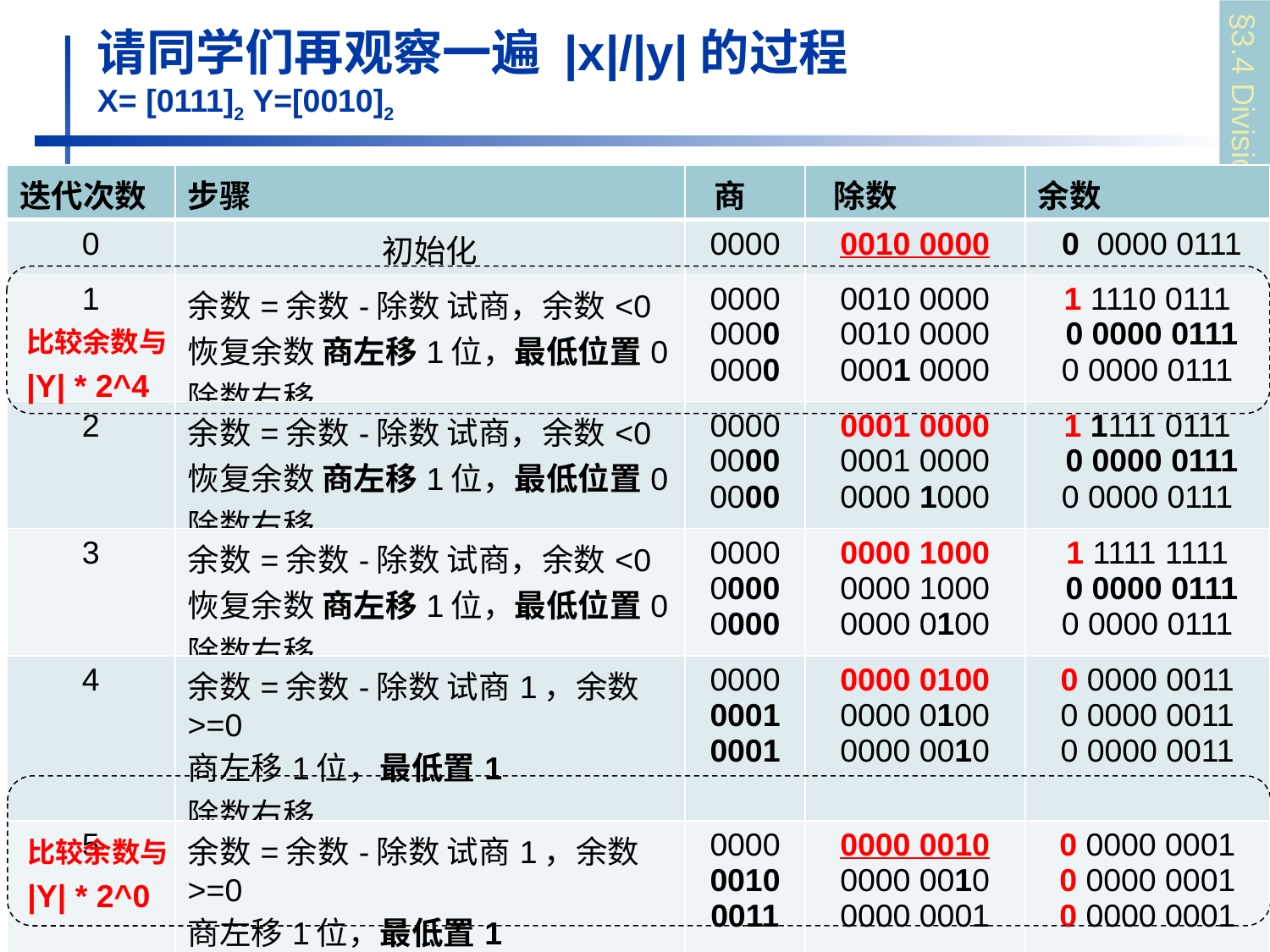

# 请同学们再观察一遍 |x|/|y|的过程 X= [0111]2 Y=[0010]2
§3.4 Division
| 迭代次数 | 步骤 | 商 | 除数 | 余数 |
| --- | --- | --- | --- | --- |
| 0 | 初始化 | 0000 | 0010 0000 | 0 0000 0111 |
| 1 | 余数=余数-除数 试商，余数<0 恢复余数 商左移1位，最低位置0 除数右移 | 0000 0000 0000 | 0010 0000 0010 0000 0001 0000 | 1 1110 0111 0 0000 0111 0 0000 0111 |
| 2 | 余数=余数-除数 试商，余数<0 恢复余数 商左移1位，最低位置0 除数右移 | 0000 0000 0000 | 0001 0000 0001 0000 0000 1000 | 1 1111 0111 0 0000 0111 0 0000 0111 |
| 3 | 余数=余数-除数 试商，余数<0 恢复余数 商左移1位，最低位置0 除数右移 | 0000 0000 0000 | 0000 1000 0000 1000 0000 0100 | 1 1111 1111 0 0000 0111 0 0000 0111 |
| 4 | 余数=余数-除数 试商1，余数>=0 商左移1位，最低置1 除数右移 | 0000 0001 0001 | 0000 0100 0000 0100 0000 0010 | 0 0000 0011 0 0000 0011 0 0000 0011 |
| 5 | 余数=余数-除数 试商1，余数>=0 商左移1位，最低置1 除数右移 | 0000 0010 0011 | 0000 0010 0000 0010 0000 0001 | 0 0000 0001 0 0000 0001 0 0000 0001 |

比较余数与
|Y| * 2^4

比较余数与
|Y| * 2^0